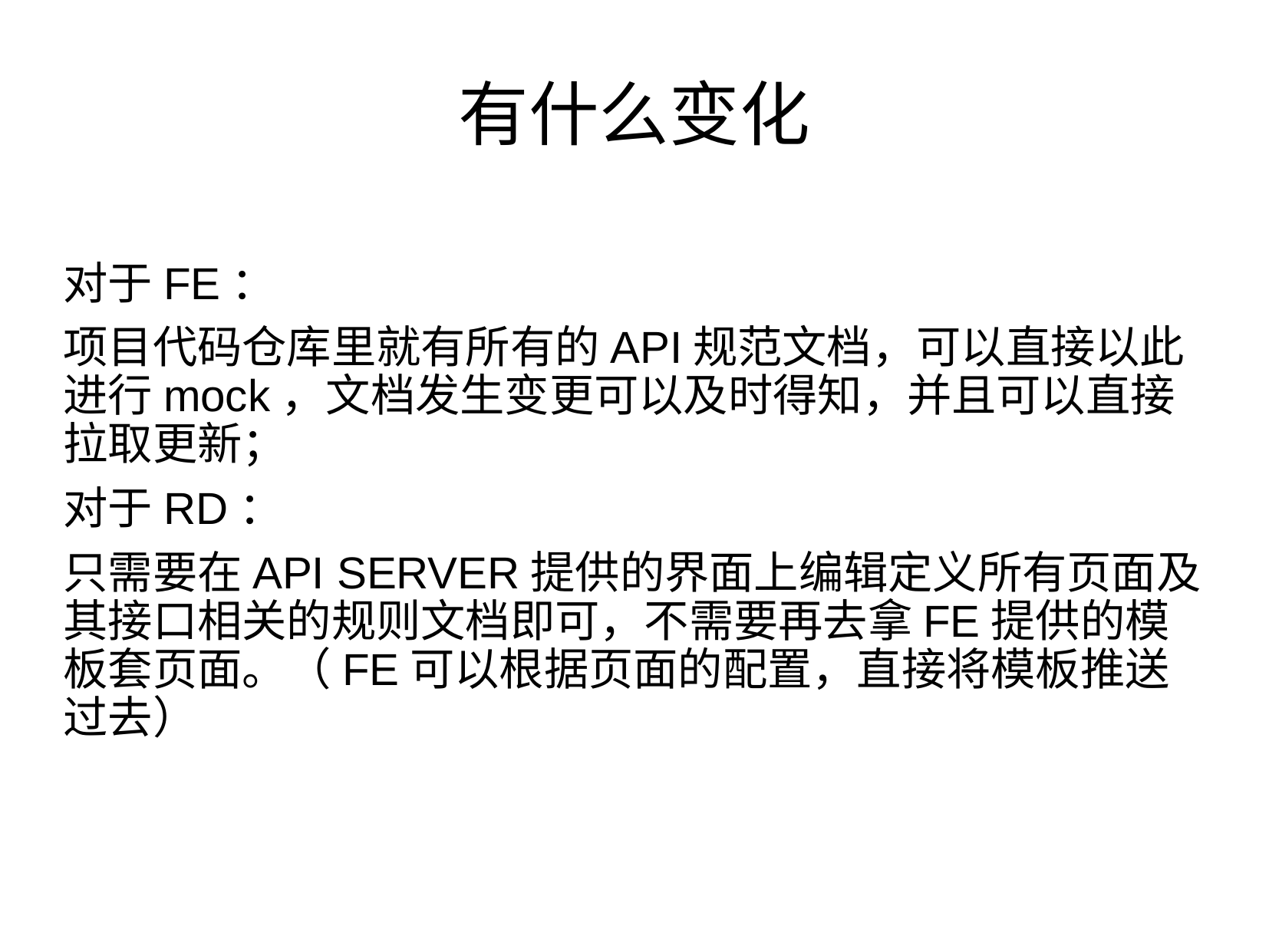

有什么变化
# 对于FE：
项目代码仓库里就有所有的API规范文档，可以直接以此进行mock，文档发生变更可以及时得知，并且可以直接拉取更新；
对于RD：
只需要在API SERVER提供的界面上编辑定义所有页面及其接口相关的规则文档即可，不需要再去拿FE提供的模板套页面。（FE可以根据页面的配置，直接将模板推送过去）